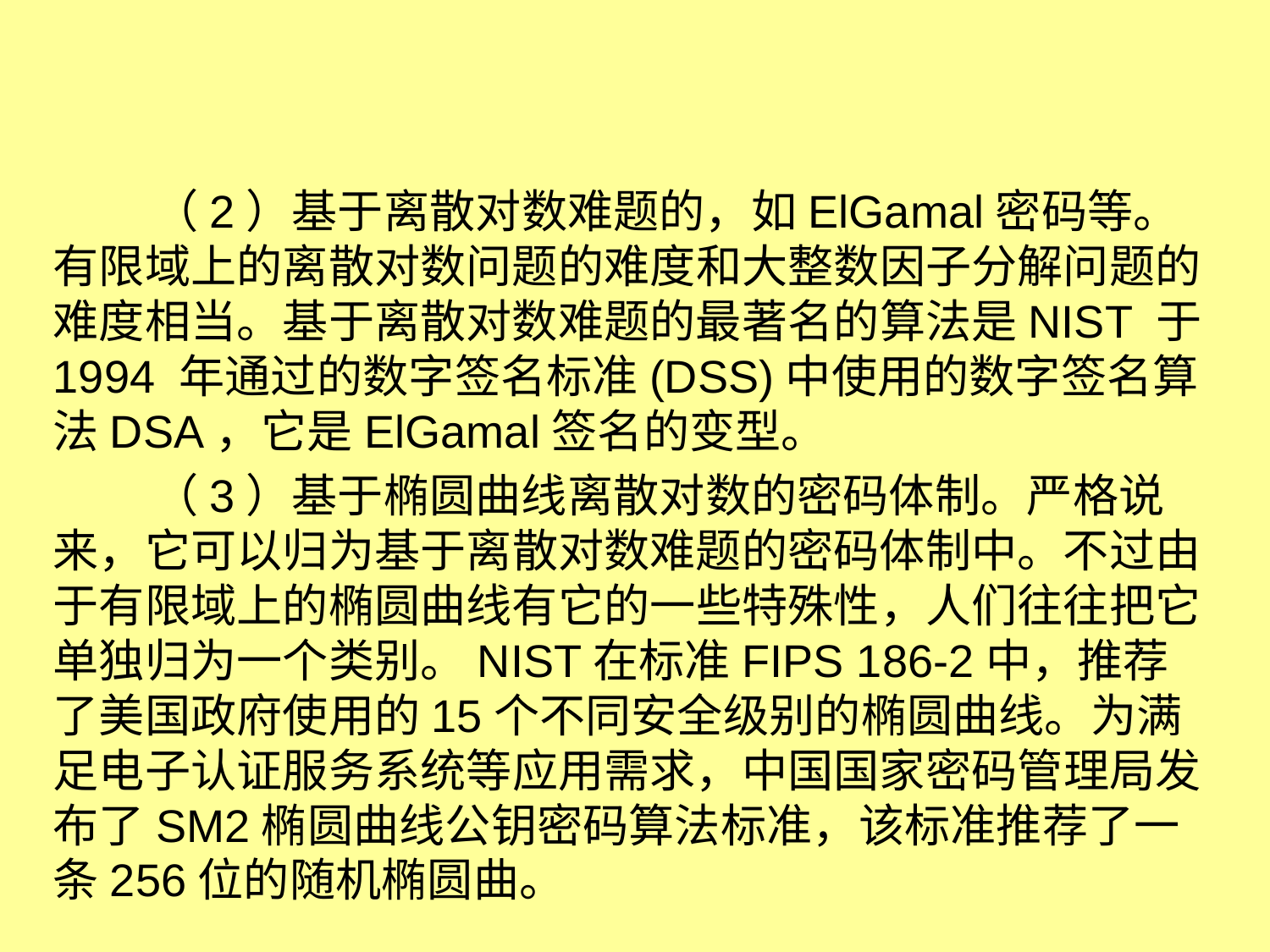

#
（2）基于离散对数难题的，如ElGamal密码等。有限域上的离散对数问题的难度和大整数因子分解问题的难度相当。基于离散对数难题的最著名的算法是NIST 于1994 年通过的数字签名标准(DSS)中使用的数字签名算法DSA，它是ElGamal签名的变型。
（3）基于椭圆曲线离散对数的密码体制。严格说来，它可以归为基于离散对数难题的密码体制中。不过由于有限域上的椭圆曲线有它的一些特殊性，人们往往把它单独归为一个类别。NIST在标准FIPS 186-2中，推荐了美国政府使用的15个不同安全级别的椭圆曲线。为满足电子认证服务系统等应用需求，中国国家密码管理局发布了SM2椭圆曲线公钥密码算法标准，该标准推荐了一条256位的随机椭圆曲。